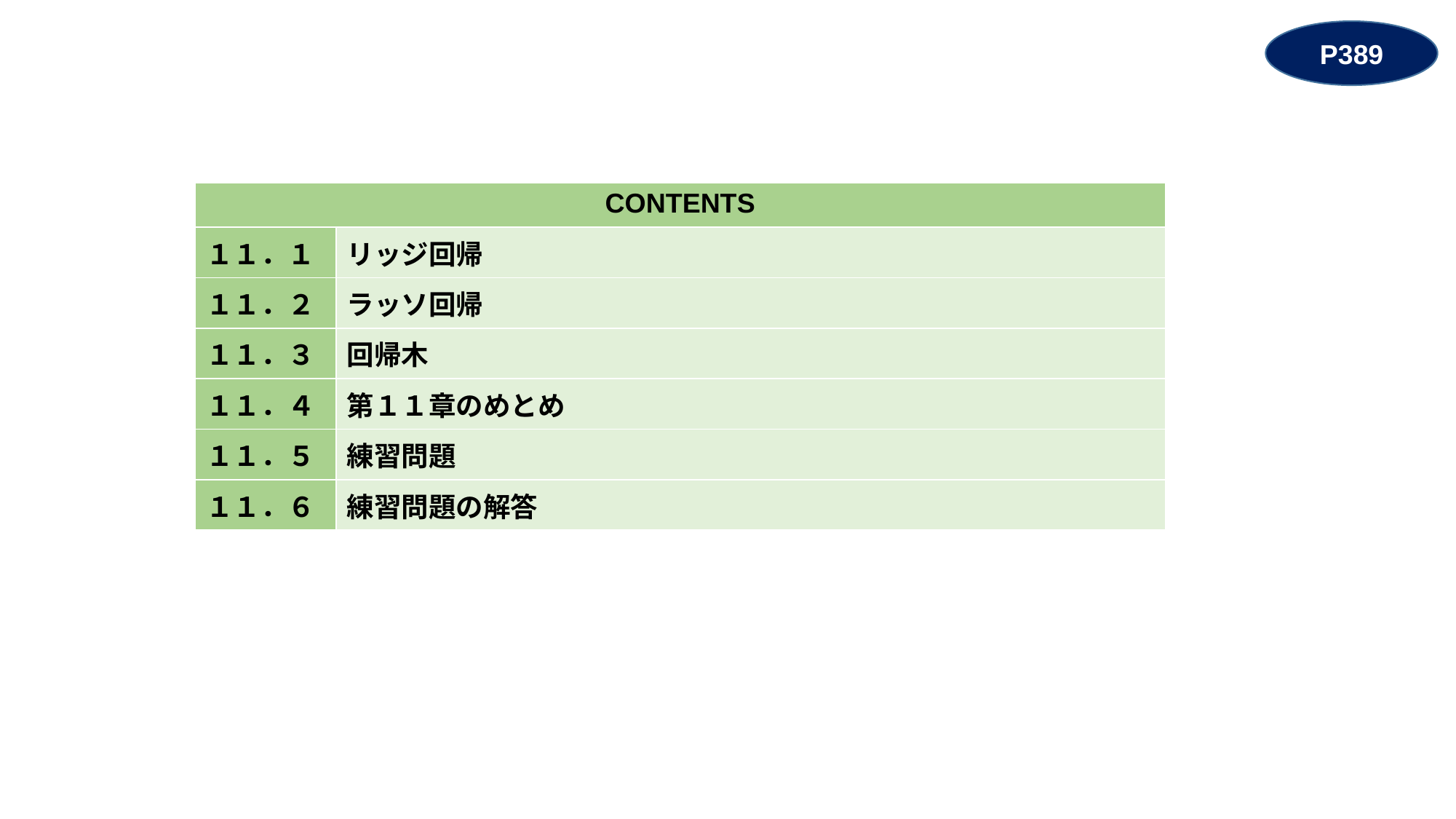

P389
| CONTENTS |  |
| --- | --- |
| １１．１ | リッジ回帰 |
| １１．２ | ラッソ回帰 |
| １１．３ | 回帰木 |
| １１．４ | 第１１章のめとめ |
| １１．５ | 練習問題 |
| １１．６ | 練習問題の解答 |